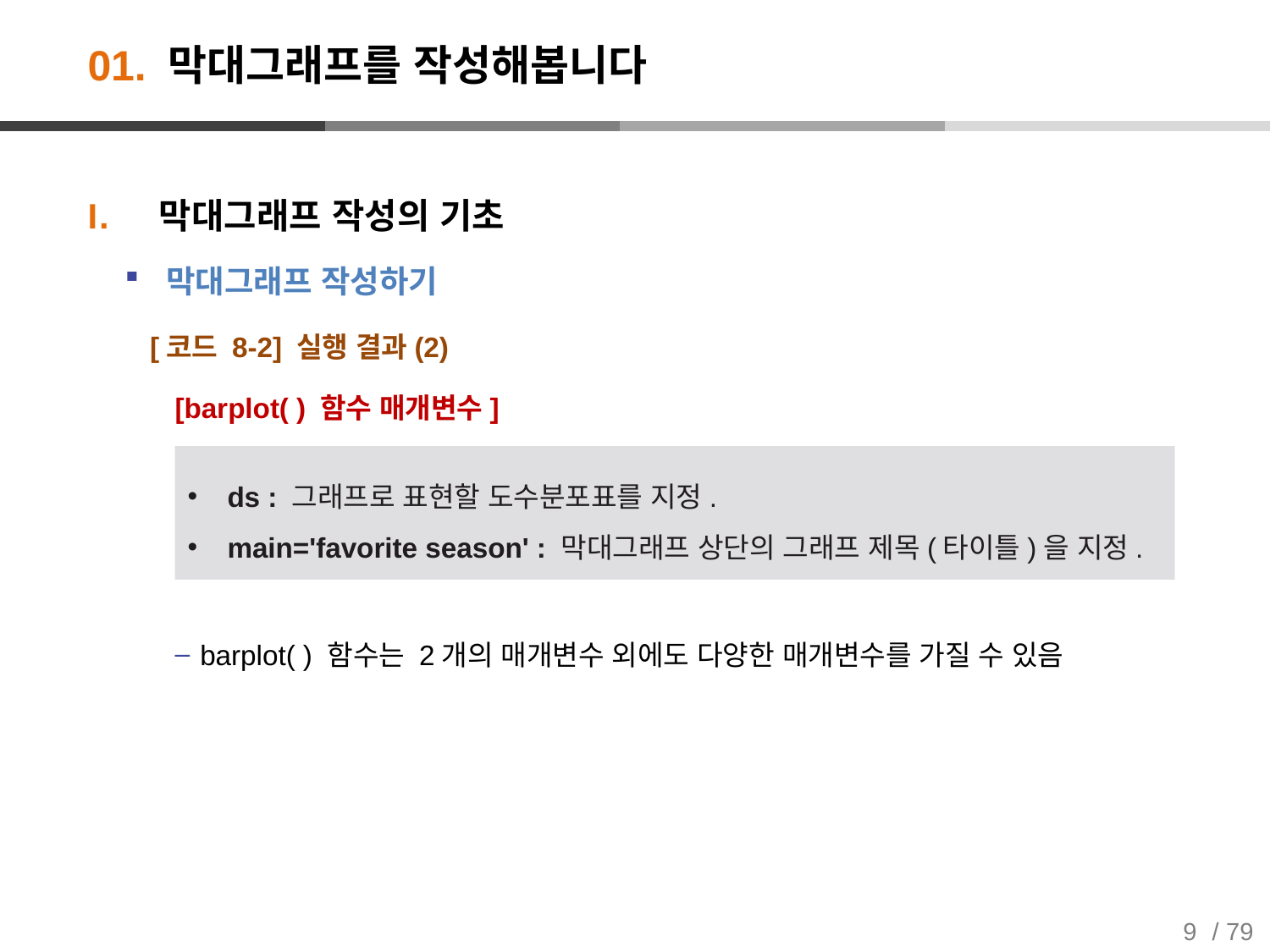

# 01. 막대그래프를 작성해봅니다
막대그래프 작성의 기초
 막대그래프 작성하기
[코드 8-2] 실행 결과(2)
[barplot( ) 함수 매개변수]

barplot( ) 함수는 2개의 매개변수 외에도 다양한 매개변수를 가질 수 있음
ds : 그래프로 표현할 도수분포표를 지정.
main='favorite season' : 막대그래프 상단의 그래프 제목(타이틀)을 지정.